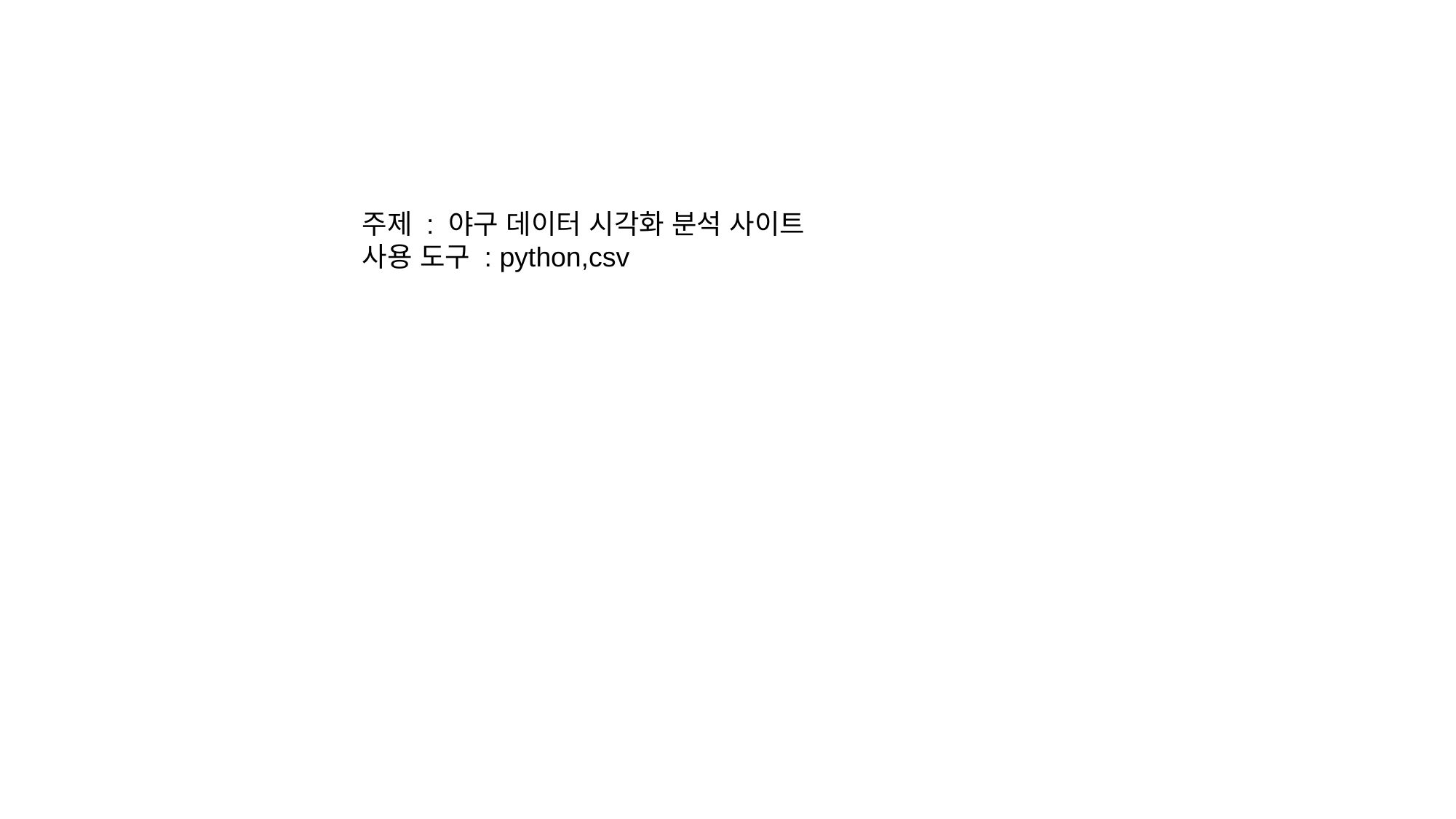

주제 : 야구 데이터 시각화 분석 사이트
사용 도구 : python,csv